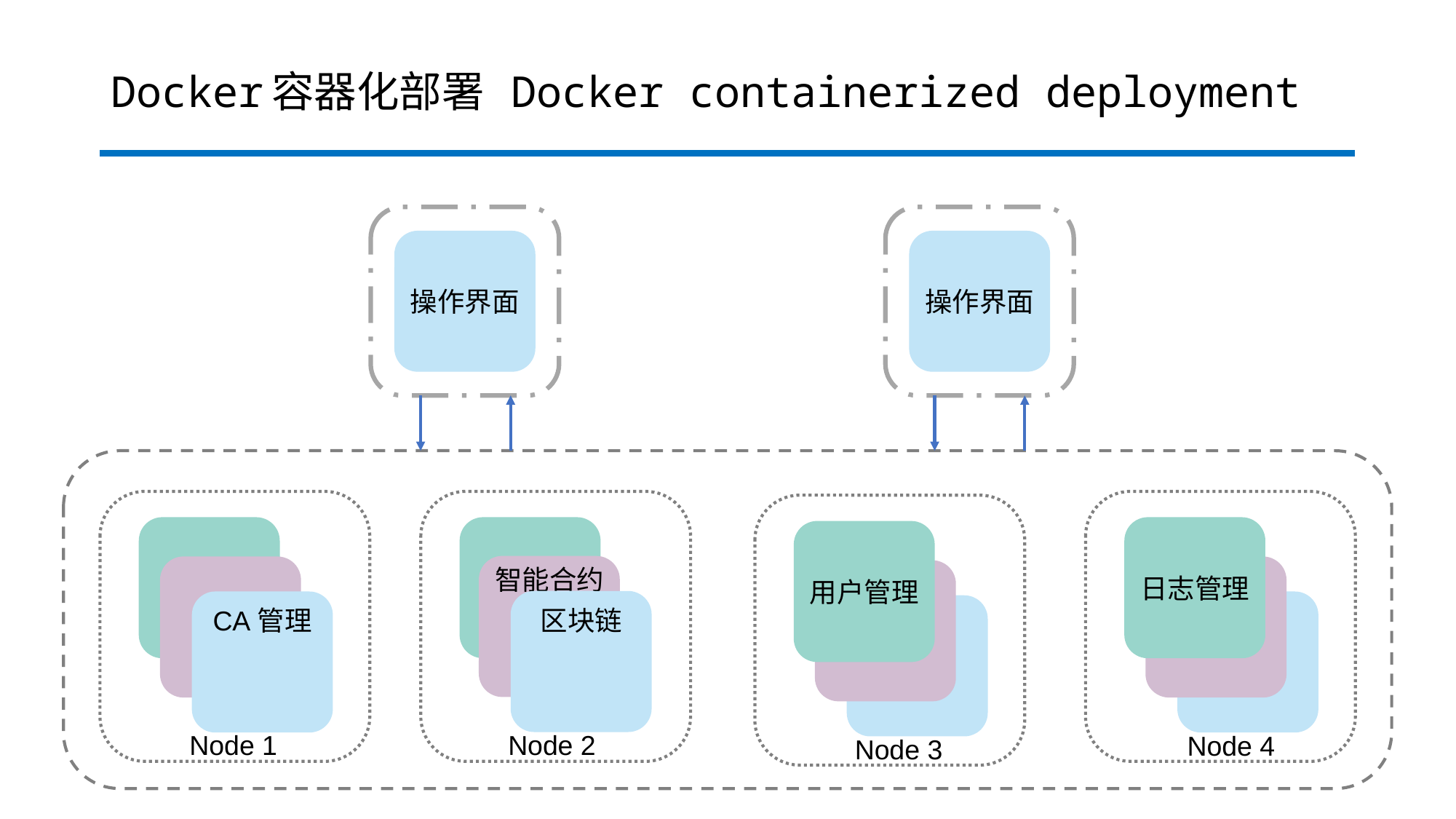

# Docker容器化部署  Docker containerized deployment

操作界面

操作界面

CA管理

日志管理
用户管理
智能合约

区块链
CA管理

Node 1
Node 2
Node 4
Node 3